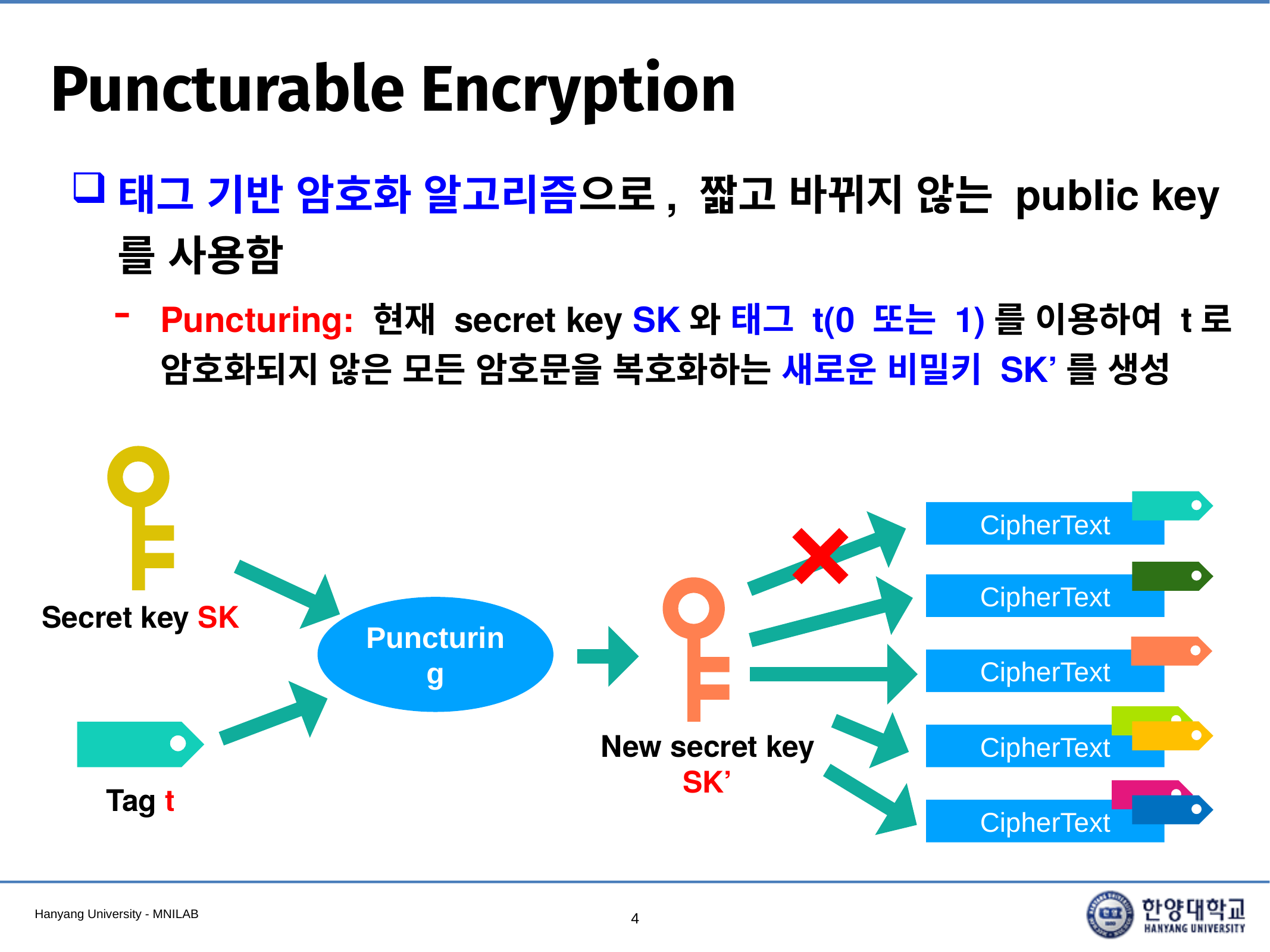

# Puncturable Encryption
태그 기반 암호화 알고리즘으로, 짧고 바뀌지 않는 public key를 사용함
Puncturing: 현재 secret key SK와 태그 t(0 또는 1)를 이용하여 t로 암호화되지 않은 모든 암호문을 복호화하는 새로운 비밀키 SK’를 생성

CipherText

CipherText

Secret key SK
Puncturing

CipherText

New secret key
SK’
CipherText

Tag t

CipherText
4